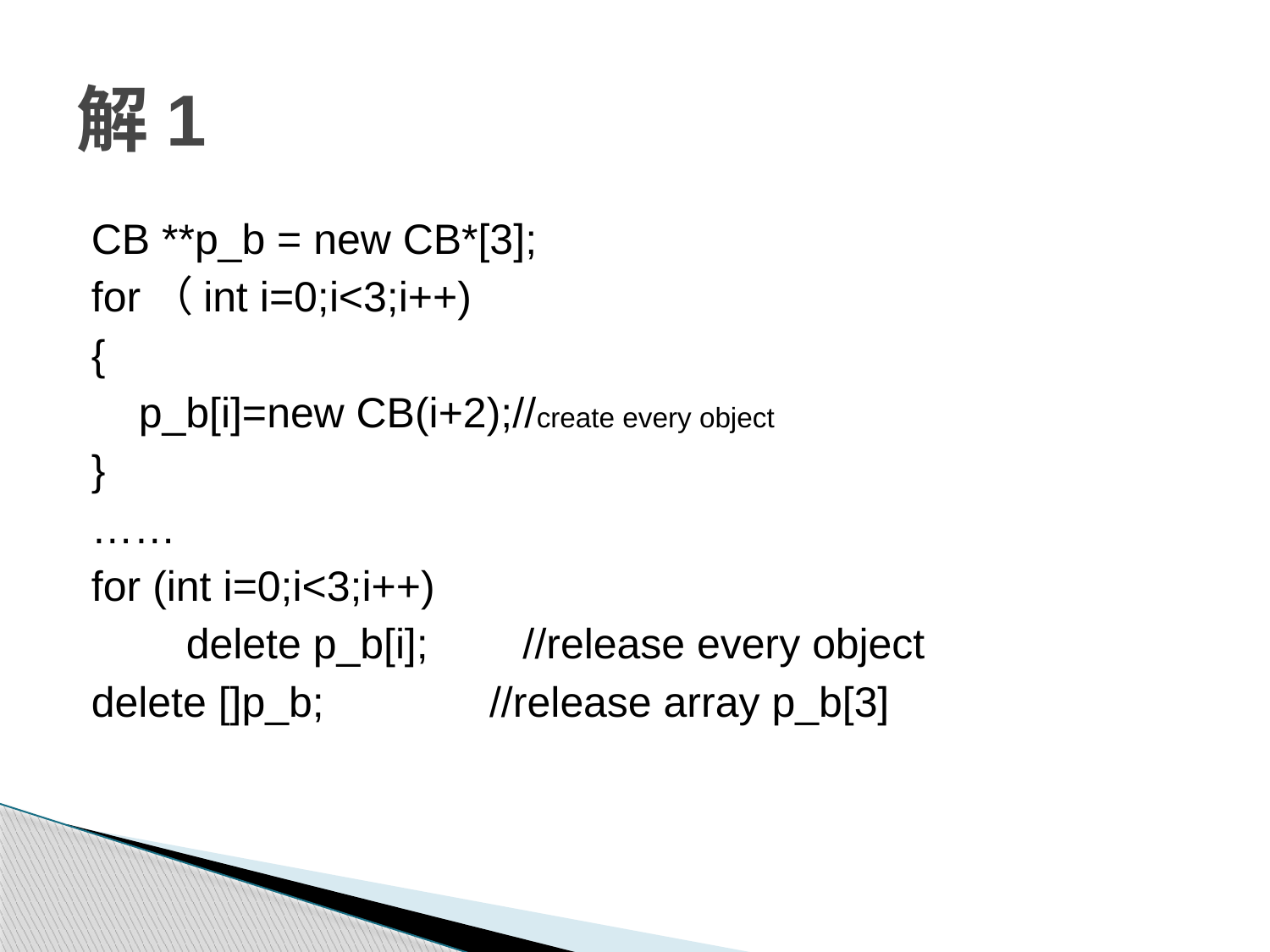

# 解1
CB **p_b = new CB*[3];
for（int i=0;i<3;i++)
{
    p_b[i]=new CB(i+2);//create every object
}
……
for (int i=0;i<3;i++)
        delete p_b[i];        //release every object
delete []p_b;              //release array p_b[3]